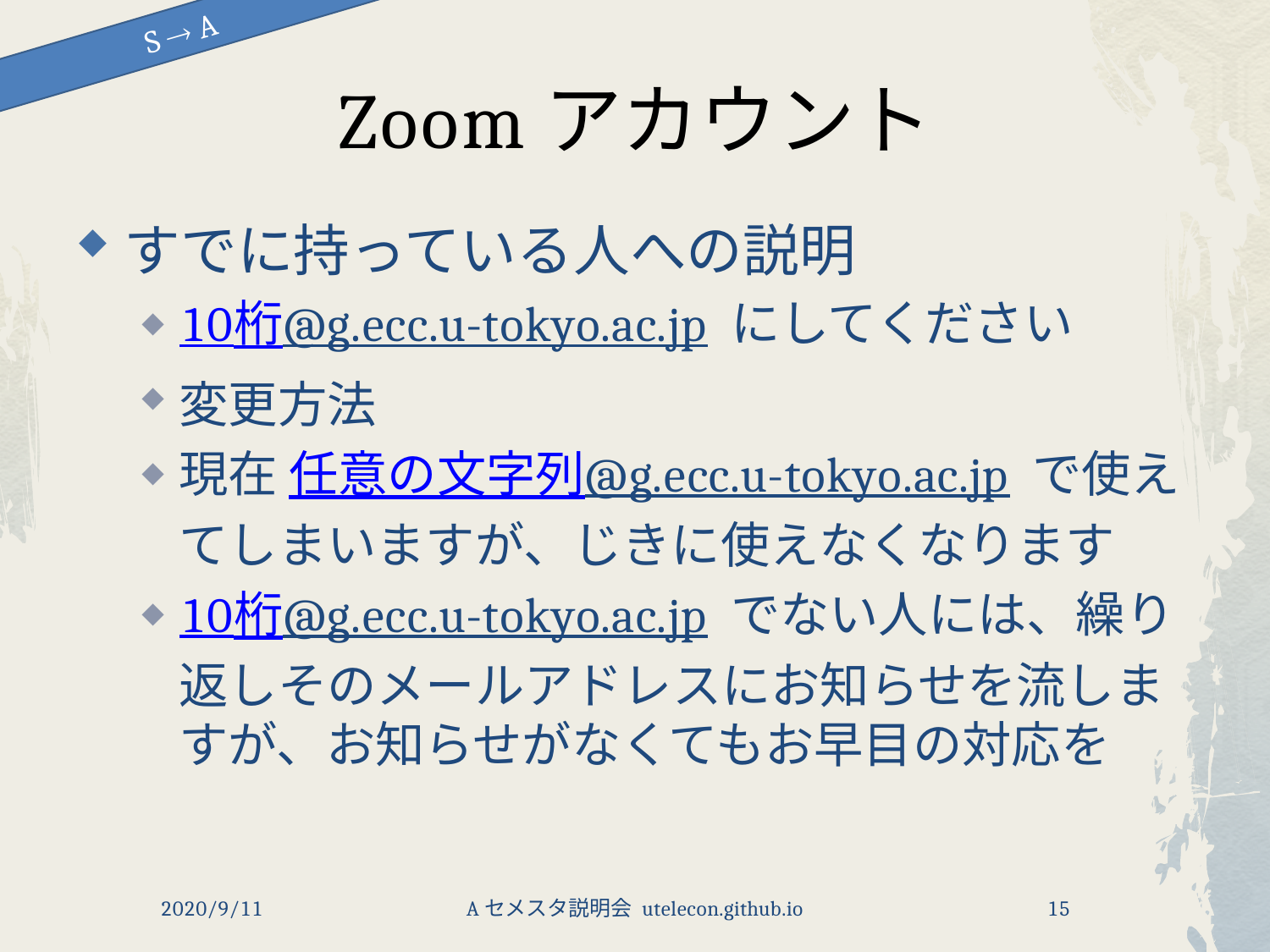

S → A
# Zoomアカウント
すでに持っている人への説明
10桁@g.ecc.u-tokyo.ac.jp にしてください
変更方法
現在 任意の文字列@g.ecc.u-tokyo.ac.jp で使えてしまいますが、じきに使えなくなります
10桁@g.ecc.u-tokyo.ac.jp でない人には、繰り返しそのメールアドレスにお知らせを流しますが、お知らせがなくてもお早目の対応を
2020/9/11
Aセメスタ説明会 utelecon.github.io
15